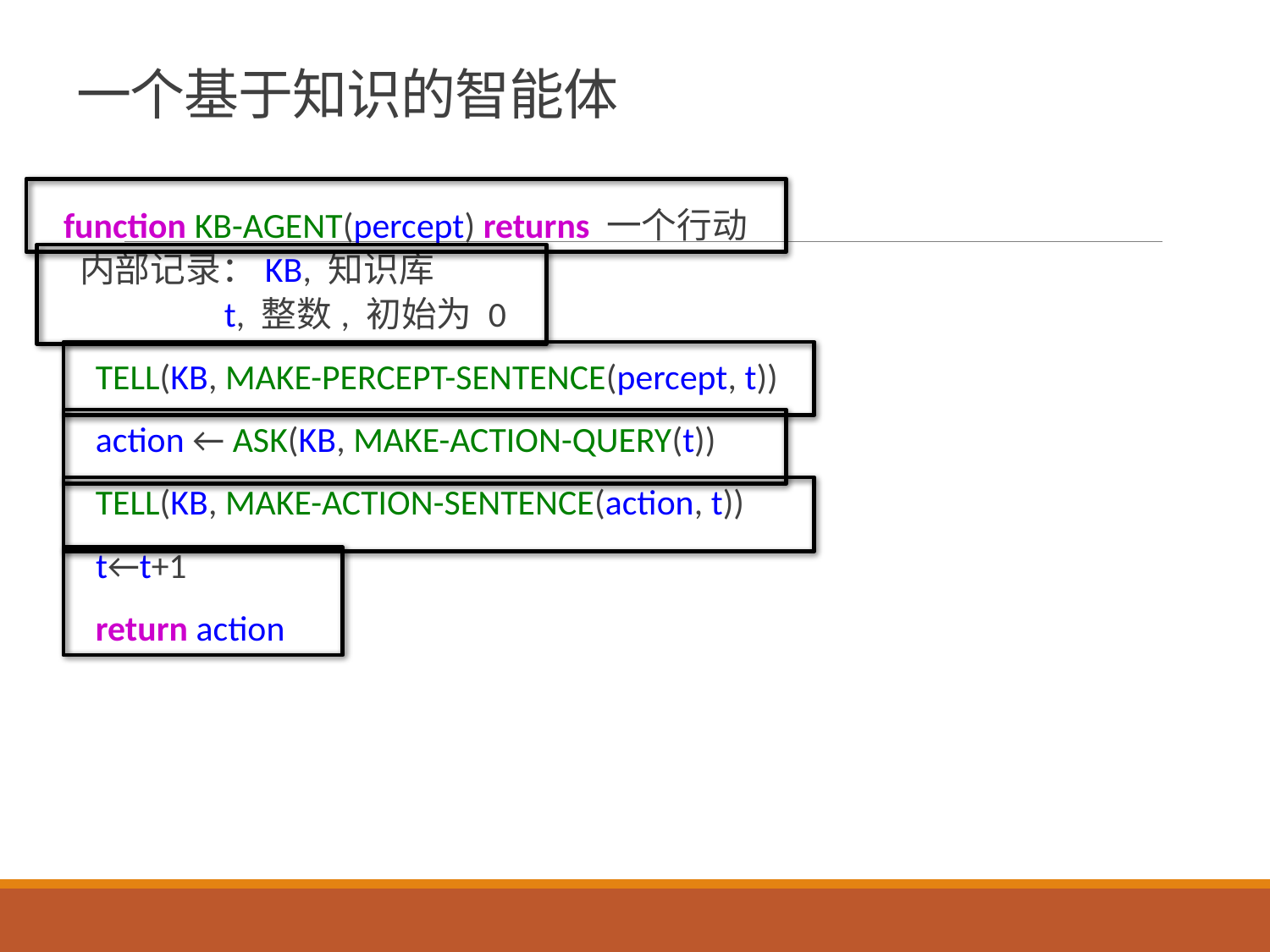

# 一个基于知识的智能体

function KB-AGENT(percept) returns 一个行动
 内部记录：KB, 知识库
                    t, 整数, 初始为 0
    TELL(KB, MAKE-PERCEPT-SENTENCE(percept, t))
    action ← ASK(KB, MAKE-ACTION-QUERY(t))
    TELL(KB, MAKE-ACTION-SENTENCE(action, t))
    t←t+1
    return action